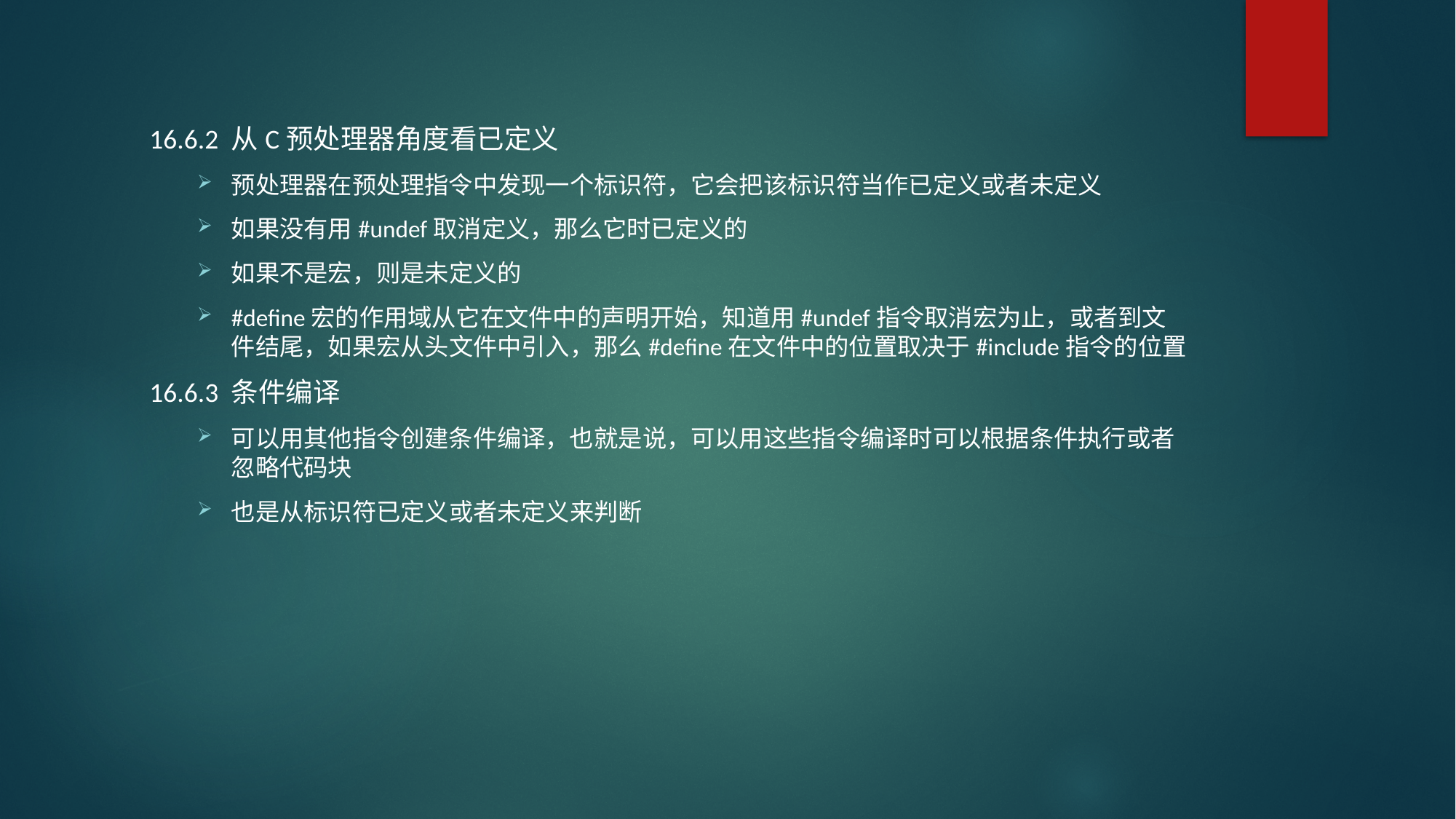

16.6.2 从C预处理器角度看已定义
预处理器在预处理指令中发现一个标识符，它会把该标识符当作已定义或者未定义
如果没有用#undef取消定义，那么它时已定义的
如果不是宏，则是未定义的
#define宏的作用域从它在文件中的声明开始，知道用#undef指令取消宏为止，或者到文件结尾，如果宏从头文件中引入，那么#define在文件中的位置取决于#include指令的位置
16.6.3 条件编译
可以用其他指令创建条件编译，也就是说，可以用这些指令编译时可以根据条件执行或者忽略代码块
也是从标识符已定义或者未定义来判断